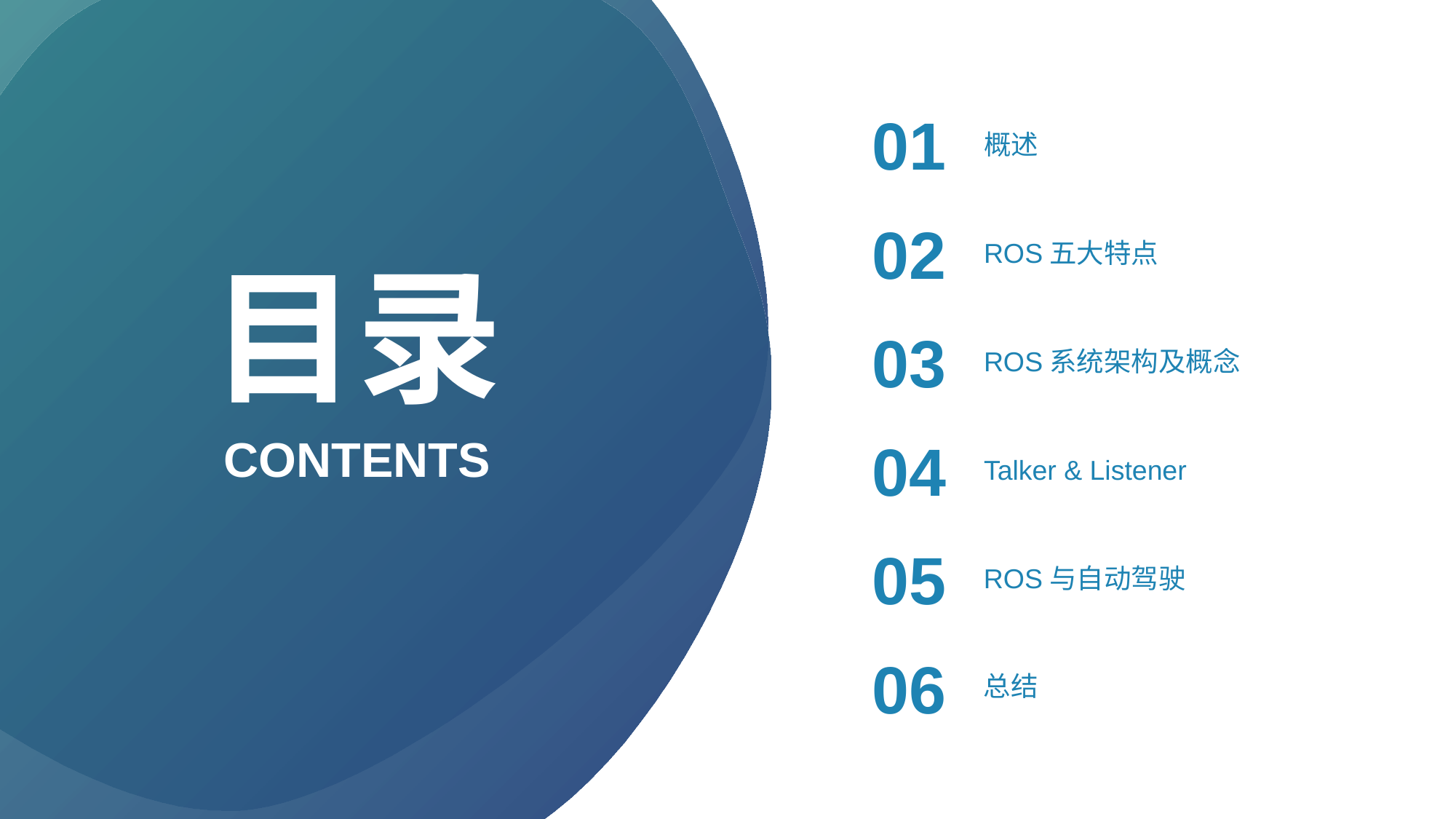

01
概述
02
ROS五大特点
目录
03
ROS系统架构及概念
CONTENTS
04
Talker & Listener
05
ROS与自动驾驶
总结
06